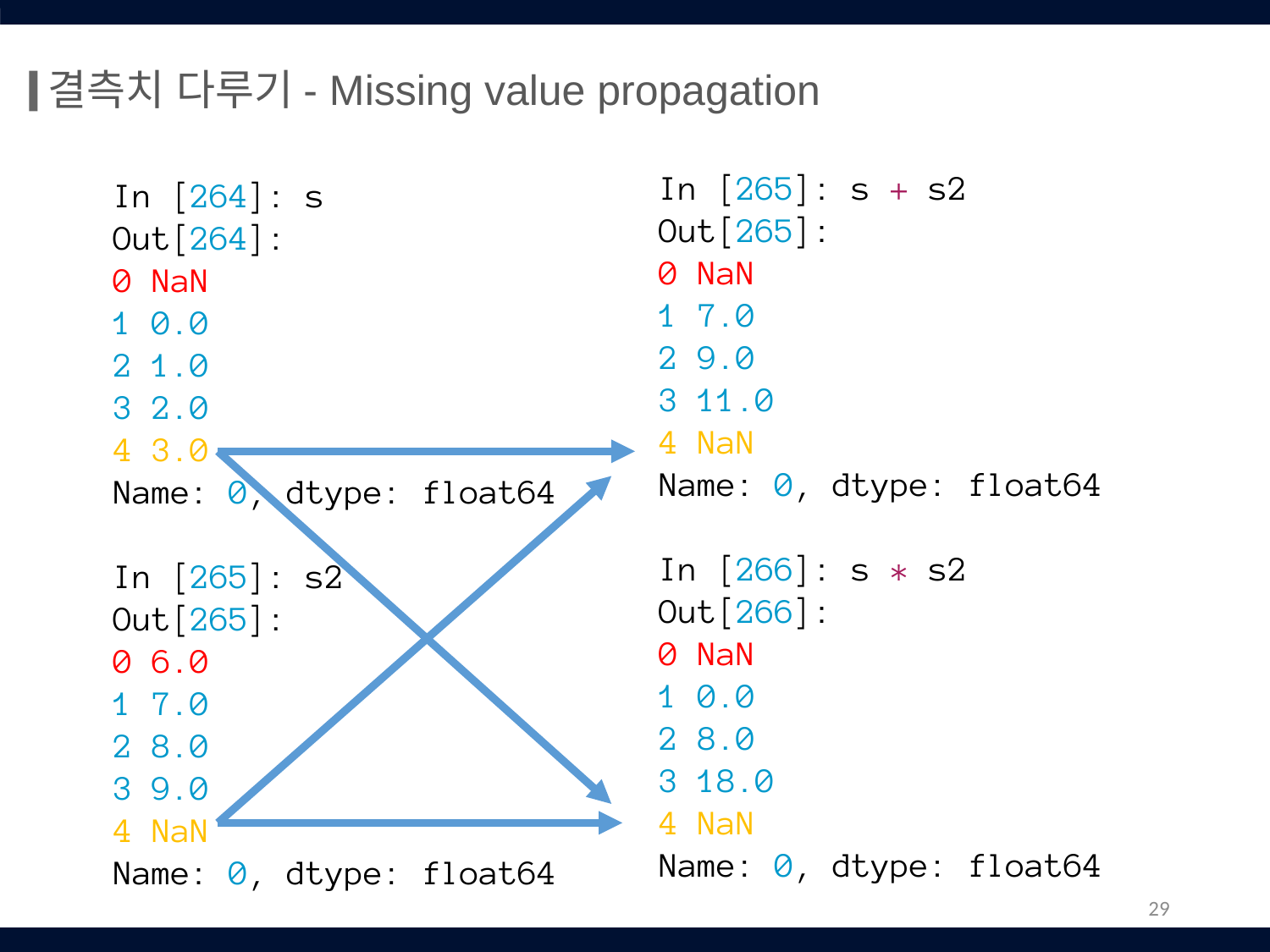

결측치 다루기- Missing value propagation
In [265]: s + s2
Out[265]:
0 NaN
1 7.0
2 9.0
3 11.0
4 NaN
Name: 0, dtype: float64

In [266]: s * s2
Out[266]:
0 NaN
1 0.0
2 8.0
3 18.0
4 NaN
Name: 0, dtype: float64
In [264]: s
Out[264]:
0 NaN
1 0.0
2 1.0
3 2.0
4 3.0
Name: 0, dtype: float64

In [265]: s2
Out[265]:
0 6.0
1 7.0
2 8.0
3 9.0
4 NaN
Name: 0, dtype: float64
29